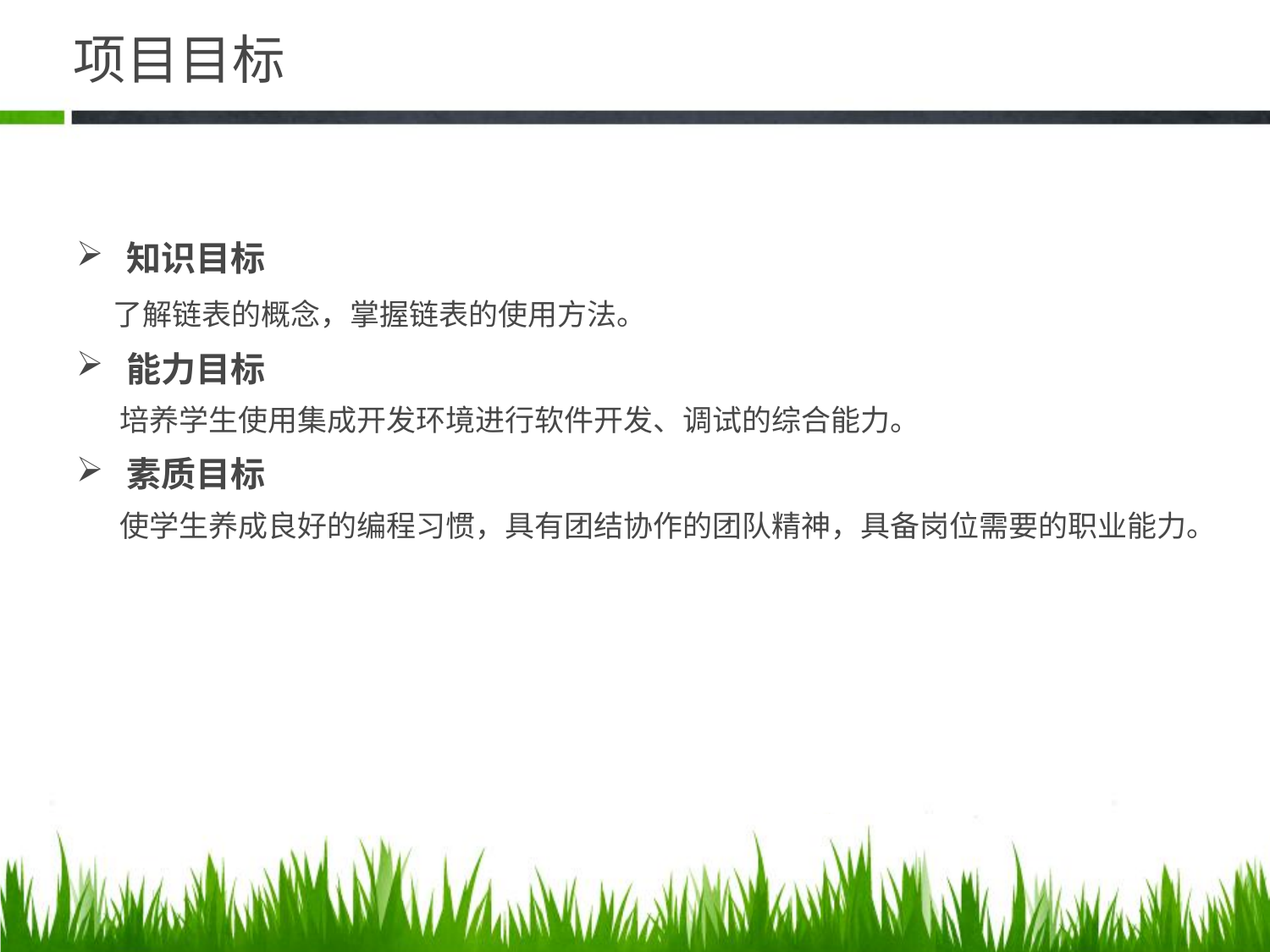

# 项目目标
知识目标
     了解链表的概念，掌握链表的使用方法。
能力目标
      培养学生使用集成开发环境进行软件开发、调试的综合能力。
素质目标
      使学生养成良好的编程习惯，具有团结协作的团队精神，具备岗位需要的职业能力。